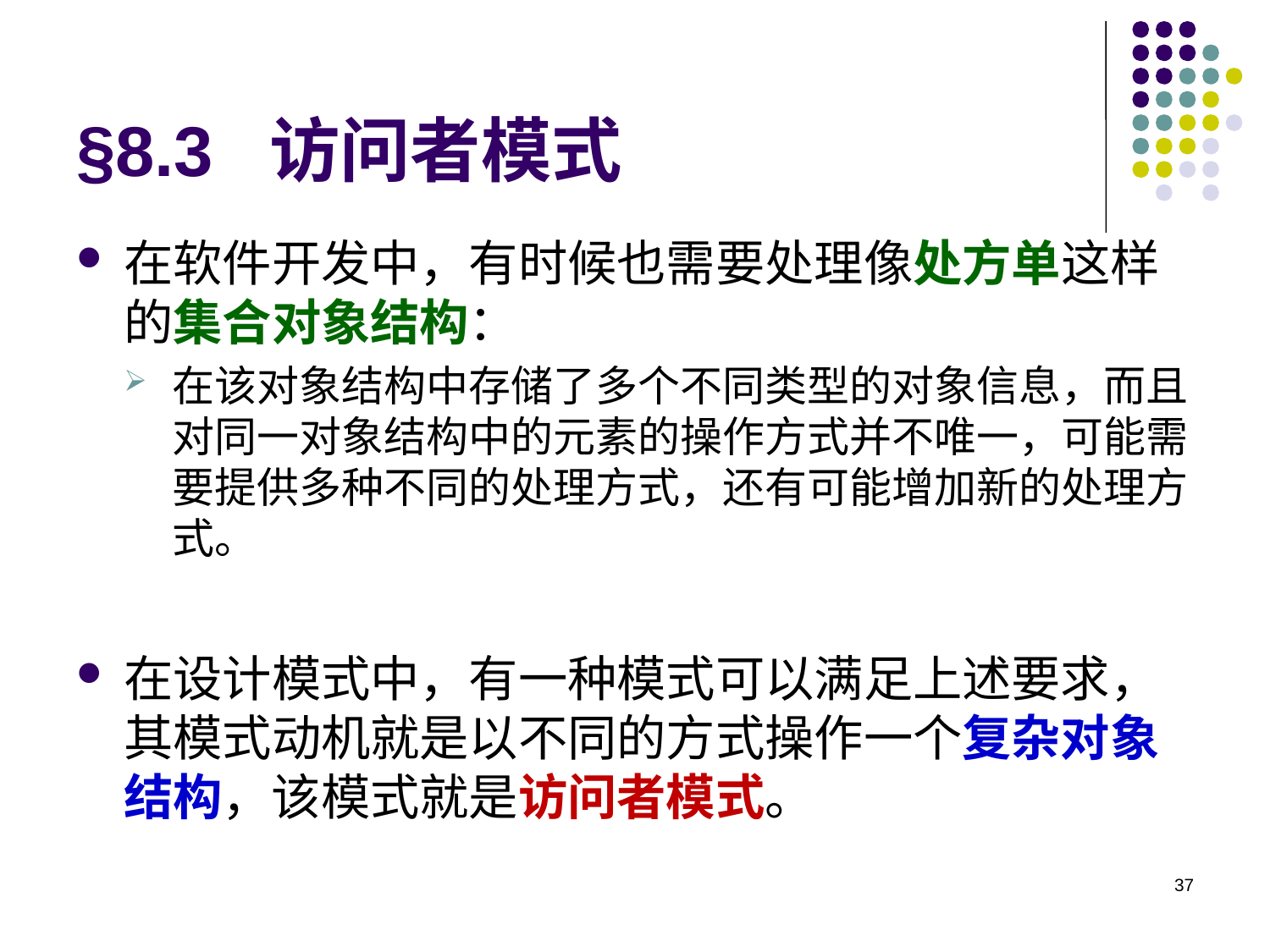

# §8.3  访问者模式
在软件开发中，有时候也需要处理像处方单这样的集合对象结构：
在该对象结构中存储了多个不同类型的对象信息，而且对同一对象结构中的元素的操作方式并不唯一，可能需要提供多种不同的处理方式，还有可能增加新的处理方式。

在设计模式中，有一种模式可以满足上述要求，其模式动机就是以不同的方式操作一个复杂对象结构，该模式就是访问者模式。
37